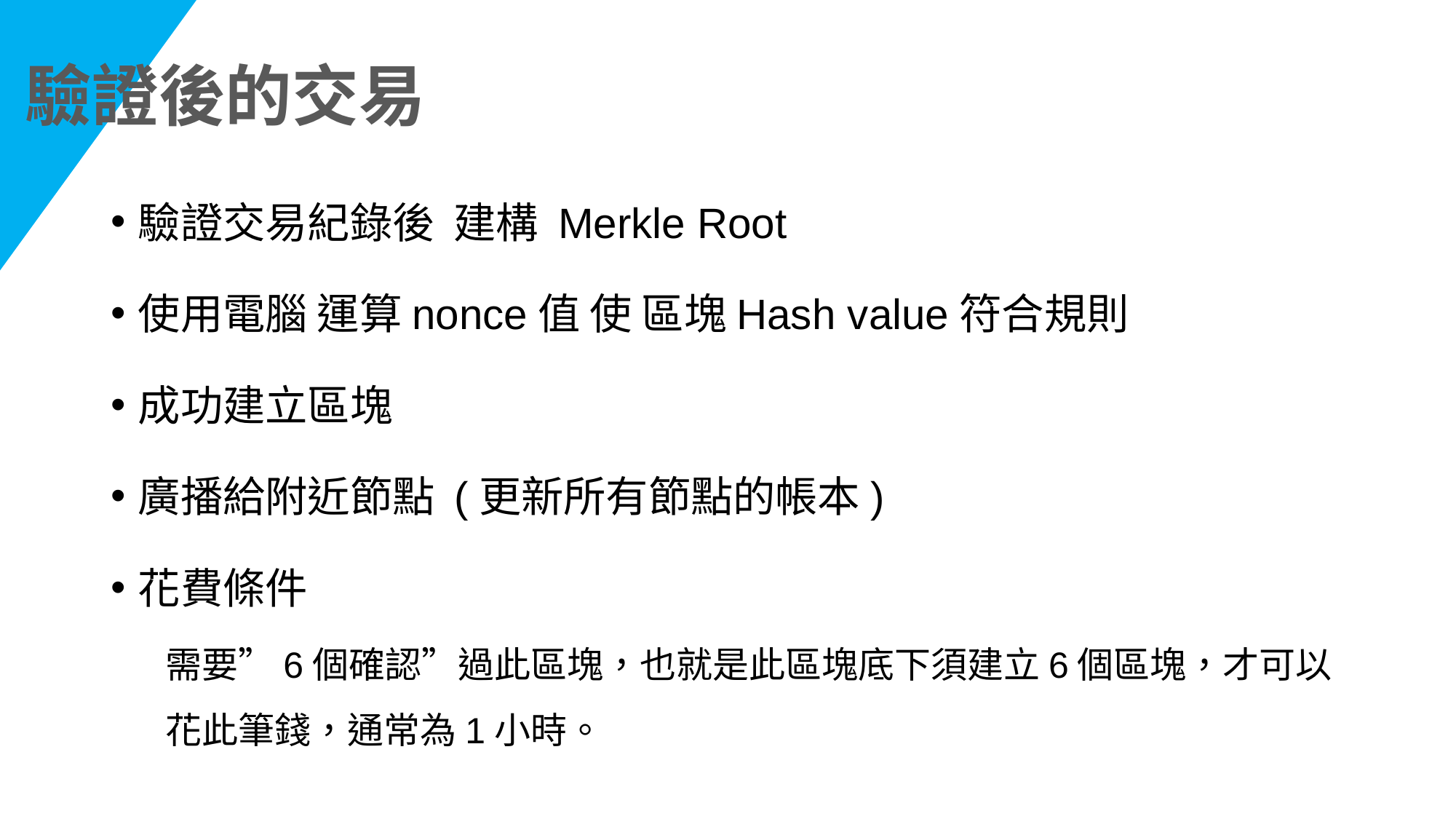

驗證後的交易
驗證交易紀錄後  建構 Merkle Root
使用電腦 運算nonce值 使 區塊Hash value符合規則
成功建立區塊
廣播給附近節點 (更新所有節點的帳本)
花費條件
需要”6個確認”過此區塊，也就是此區塊底下須建立6個區塊，才可以花此筆錢，通常為1小時。